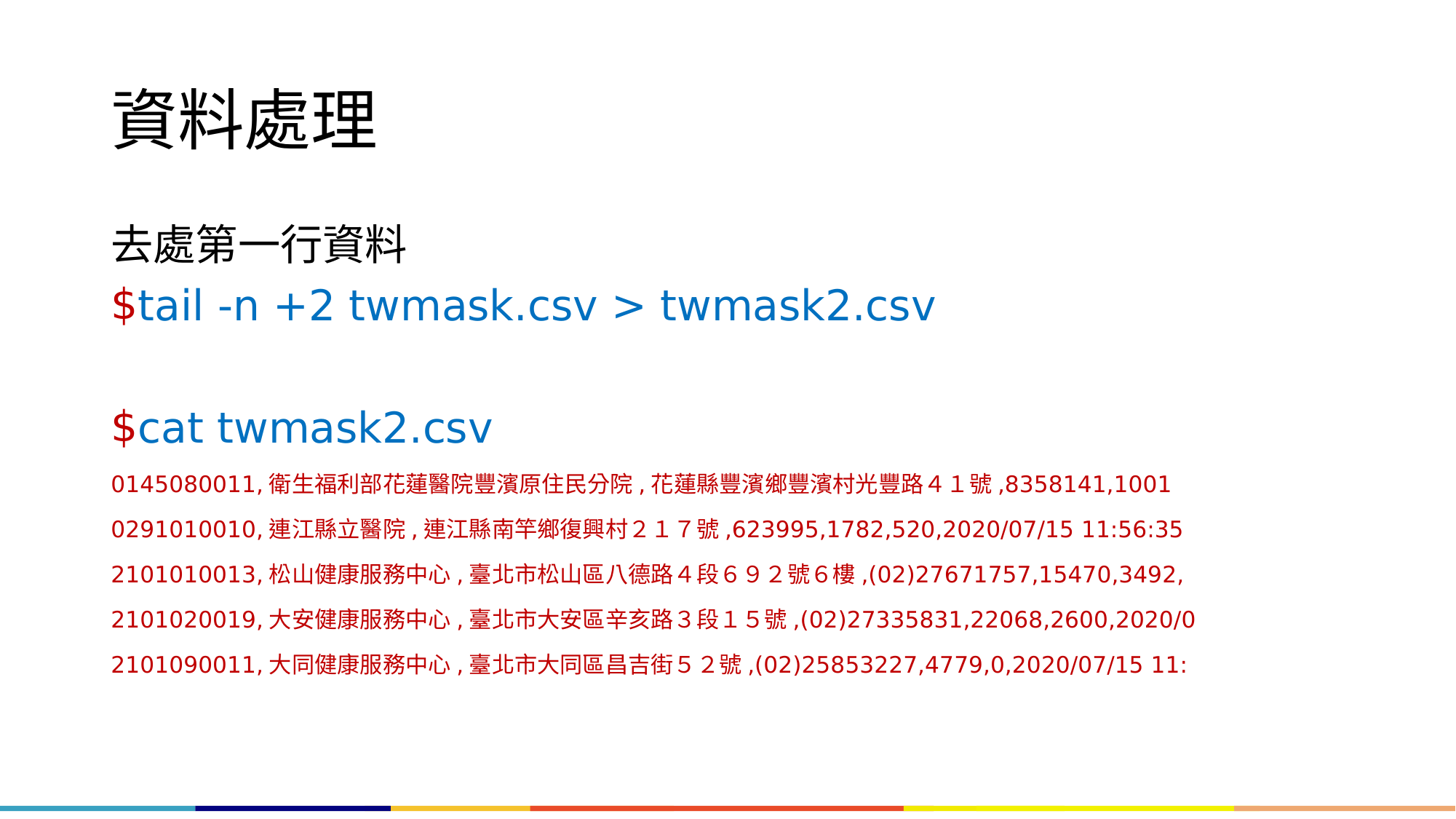

# 資料處理
去處第一行資料
tail -n +2 twmask.csv > twmask2.csv

cat twmask2.csv
0145080011,衛生福利部花蓮醫院豐濱原住民分院,花蓮縣豐濱鄉豐濱村光豐路４１號,8358141,1001
0291010010,連江縣立醫院,連江縣南竿鄉復興村２１７號,623995,1782,520,2020/07/15 11:56:35
2101010013,松山健康服務中心,臺北市松山區八德路４段６９２號６樓,(02)27671757,15470,3492,
2101020019,大安健康服務中心,臺北市大安區辛亥路３段１５號,(02)27335831,22068,2600,2020/0
2101090011,大同健康服務中心,臺北市大同區昌吉街５２號,(02)25853227,4779,0,2020/07/15 11: